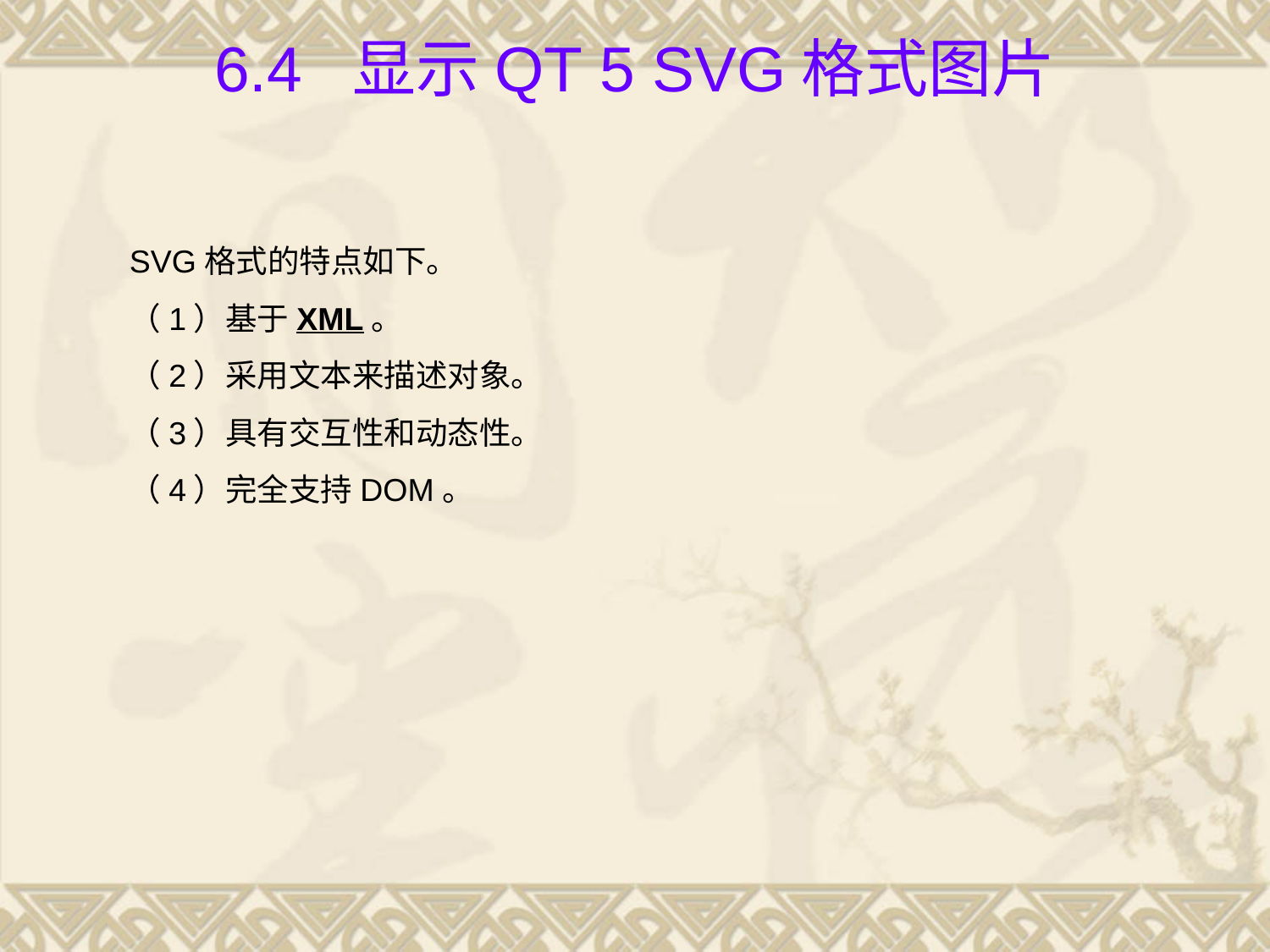

# 6.4  显示Qt 5 SVG格式图片
SVG格式的特点如下。
（1）基于XML。
（2）采用文本来描述对象。
（3）具有交互性和动态性。
（4）完全支持DOM。